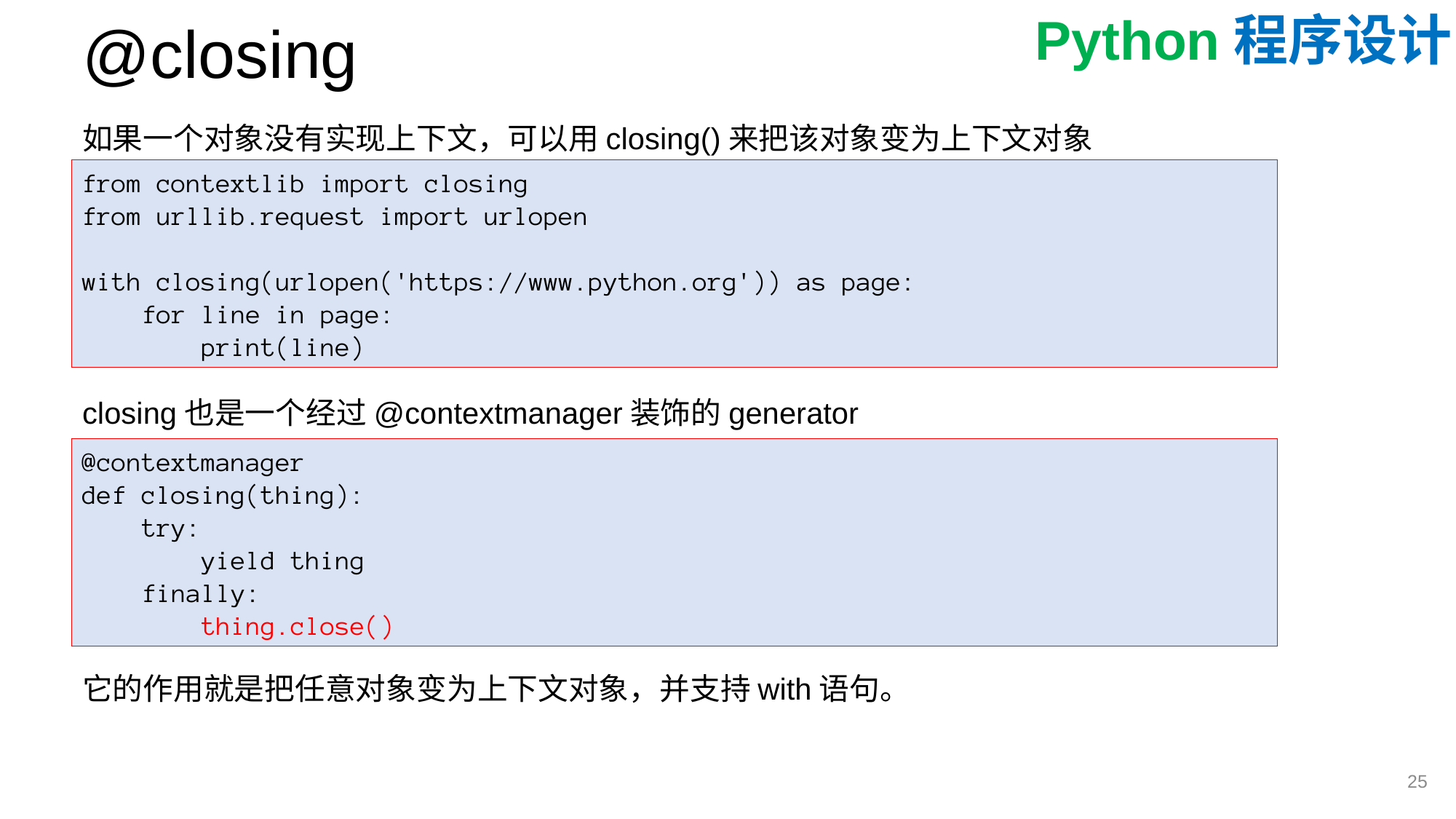

# @closing
如果一个对象没有实现上下文，可以用closing()来把该对象变为上下文对象
from contextlib import closing
from urllib.request import urlopen

with closing(urlopen('https://www.python.org')) as page:
    for line in page:
        print(line)
closing也是一个经过@contextmanager装饰的generator
@contextmanager
def closing(thing):
    try:
        yield thing
    finally:
        thing.close()
它的作用就是把任意对象变为上下文对象，并支持with语句。
25